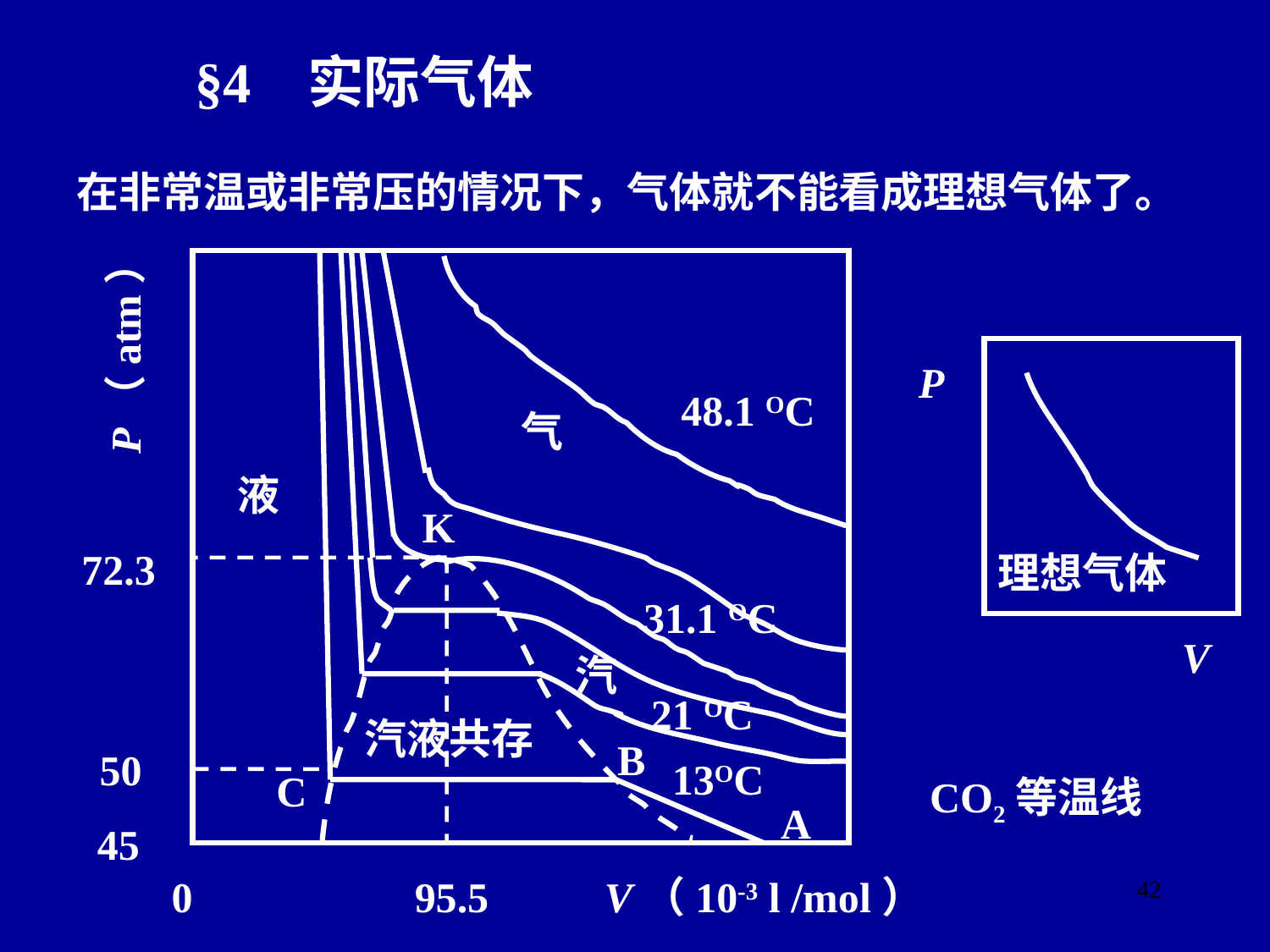

§4   实际气体
在非常温或非常压的情况下，气体就不能看成理想气体了。

P（atm）

48.1 OC
气
液

K

72.3

31.1 OC

汽

21 OC
汽液共存
B
50
13OC
C

A
45
0
95.5
V（10-3 l /mol）

P

理想气体
V
CO2等温线
42